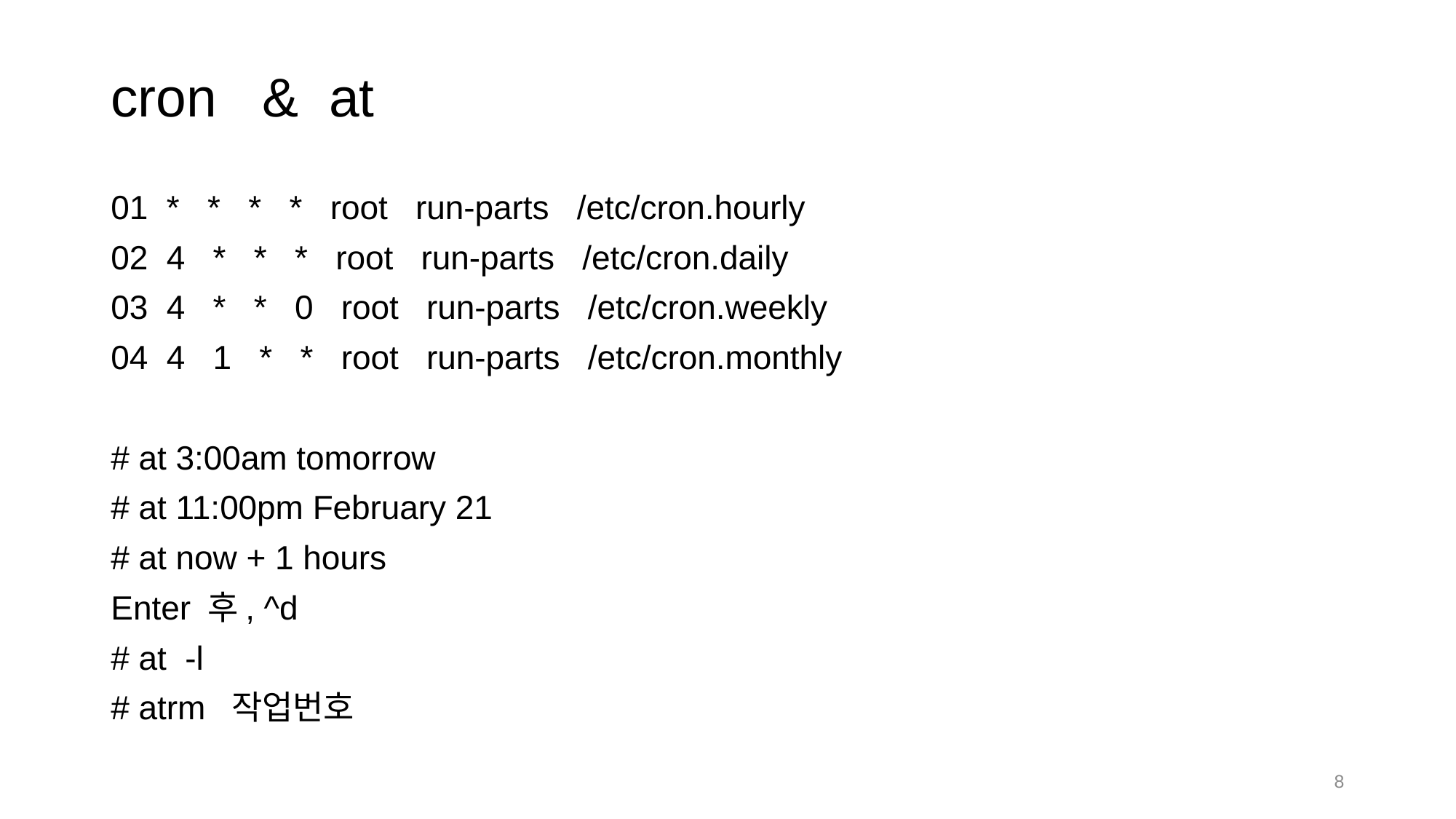

# cron   &  at
01  *   *   *   *   root   run-parts   /etc/cron.hourly
02  4   *   *   *   root   run-parts   /etc/cron.daily
03  4   *   *   0   root   run-parts   /etc/cron.weekly
04  4   1   *   *   root   run-parts   /etc/cron.monthly

# at 3:00am tomorrow
# at 11:00pm February 21
# at now + 1 hours
Enter 후, ^d
# at  -l
# atrm  작업번호
8